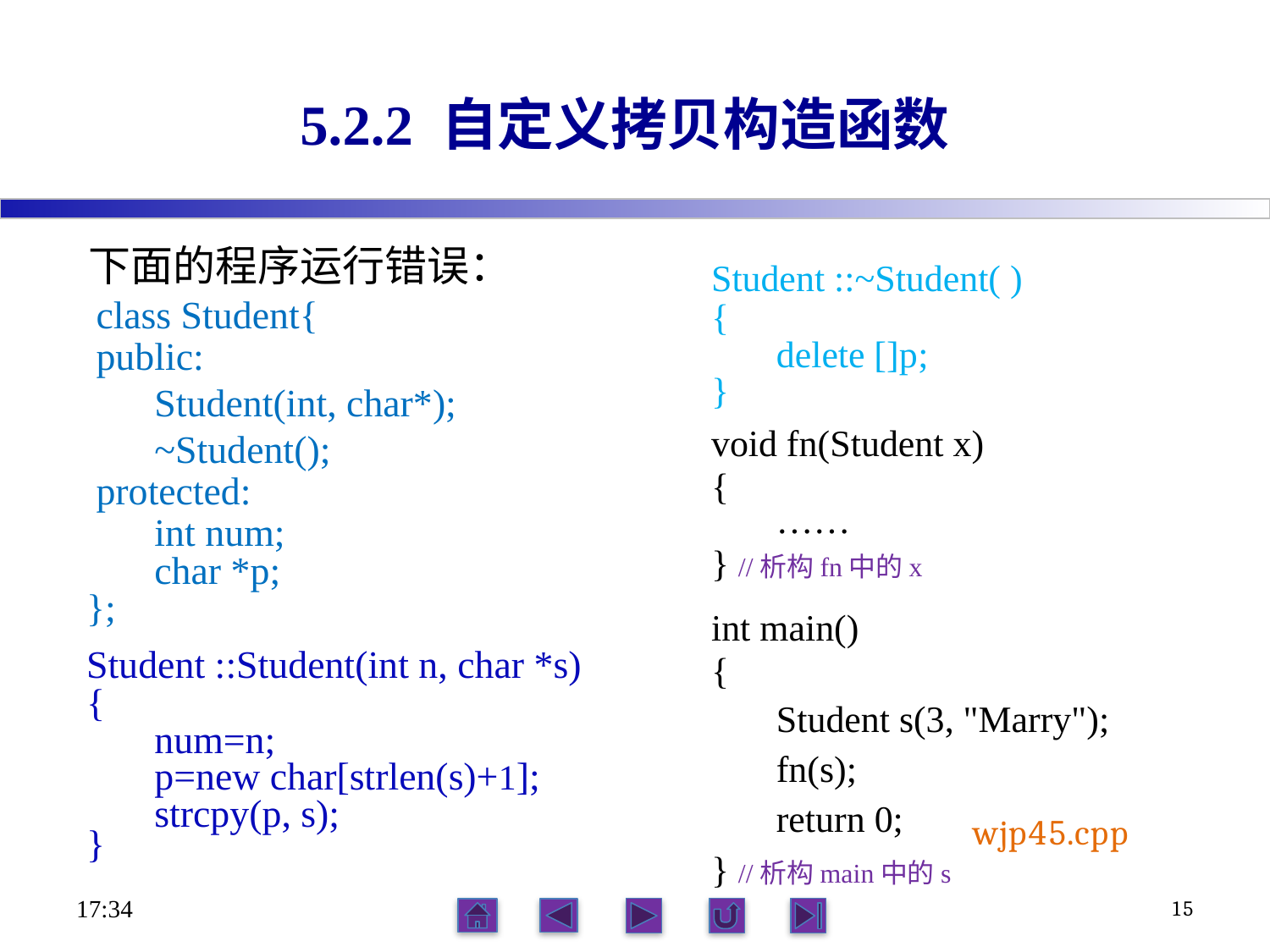

# 5.2.2 自定义拷贝构造函数
下面的程序运行错误：
 class Student{
 public:
       Student(int, char*);
       ~Student();
 protected:
       int num;
       char *p;
};
Student ::Student(int n, char *s)
{
       num=n;
       p=new char[strlen(s)+1];
       strcpy(p, s);
}

Student ::~Student( )
{
       delete []p;
}
void fn(Student x)
{
       ……
} //析构fn中的x
int main()
{
       Student s(3, "Marry");
       fn(s);
       return 0;
} //析构main中的s

wjp45.cpp
17:34
15